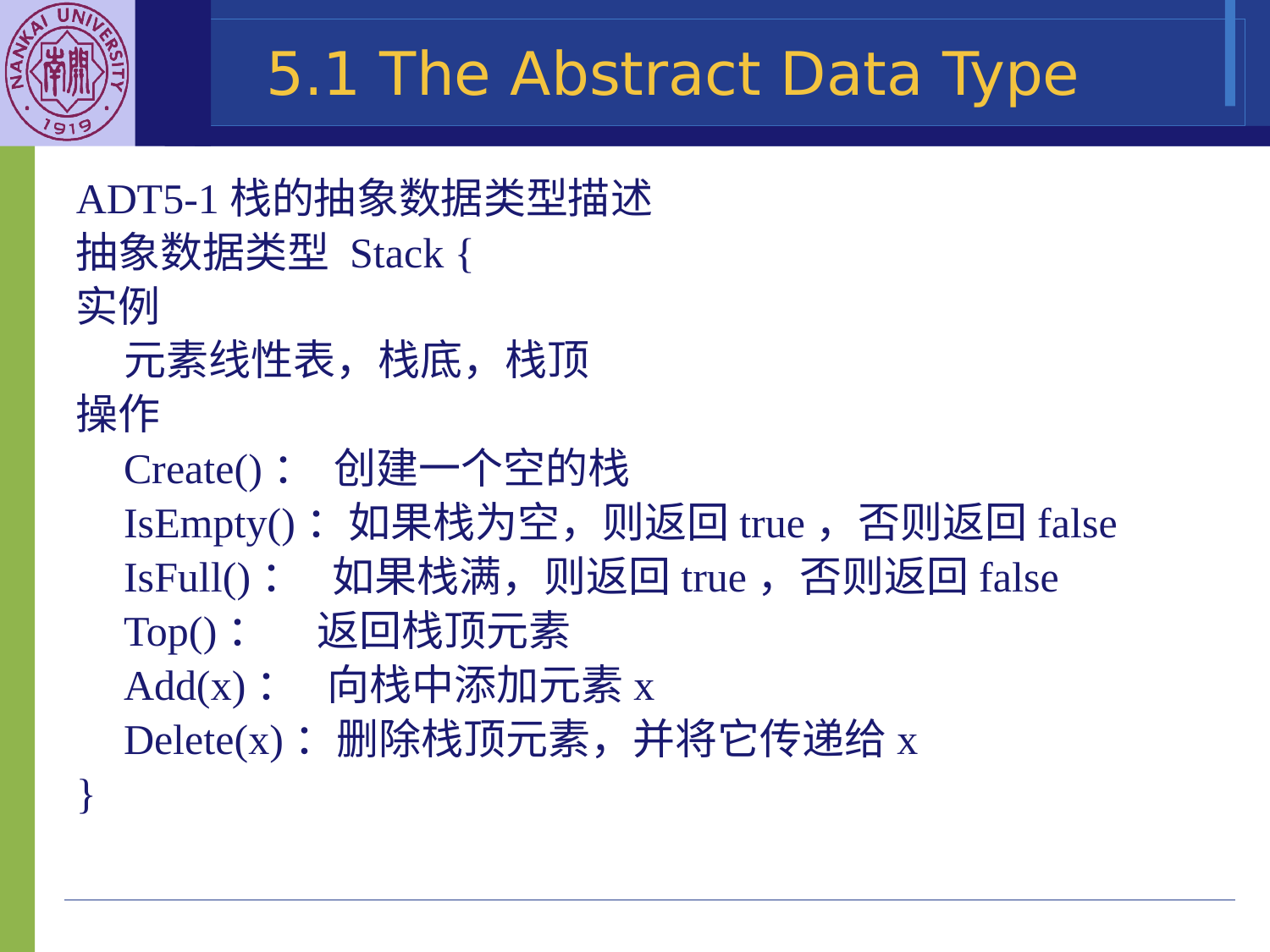

# 5.1 The Abstract Data Type
ADT5-1栈的抽象数据类型描述
抽象数据类型 Stack {
实例
	元素线性表，栈底，栈顶
操作
	Create()：  创建一个空的栈
	IsEmpty()：如果栈为空，则返回true，否则返回false
	IsFull()：   如果栈满，则返回true，否则返回false
	Top()：     返回栈顶元素
	Add(x)：   向栈中添加元素x
	Delete(x)：删除栈顶元素，并将它传递给x
}
5